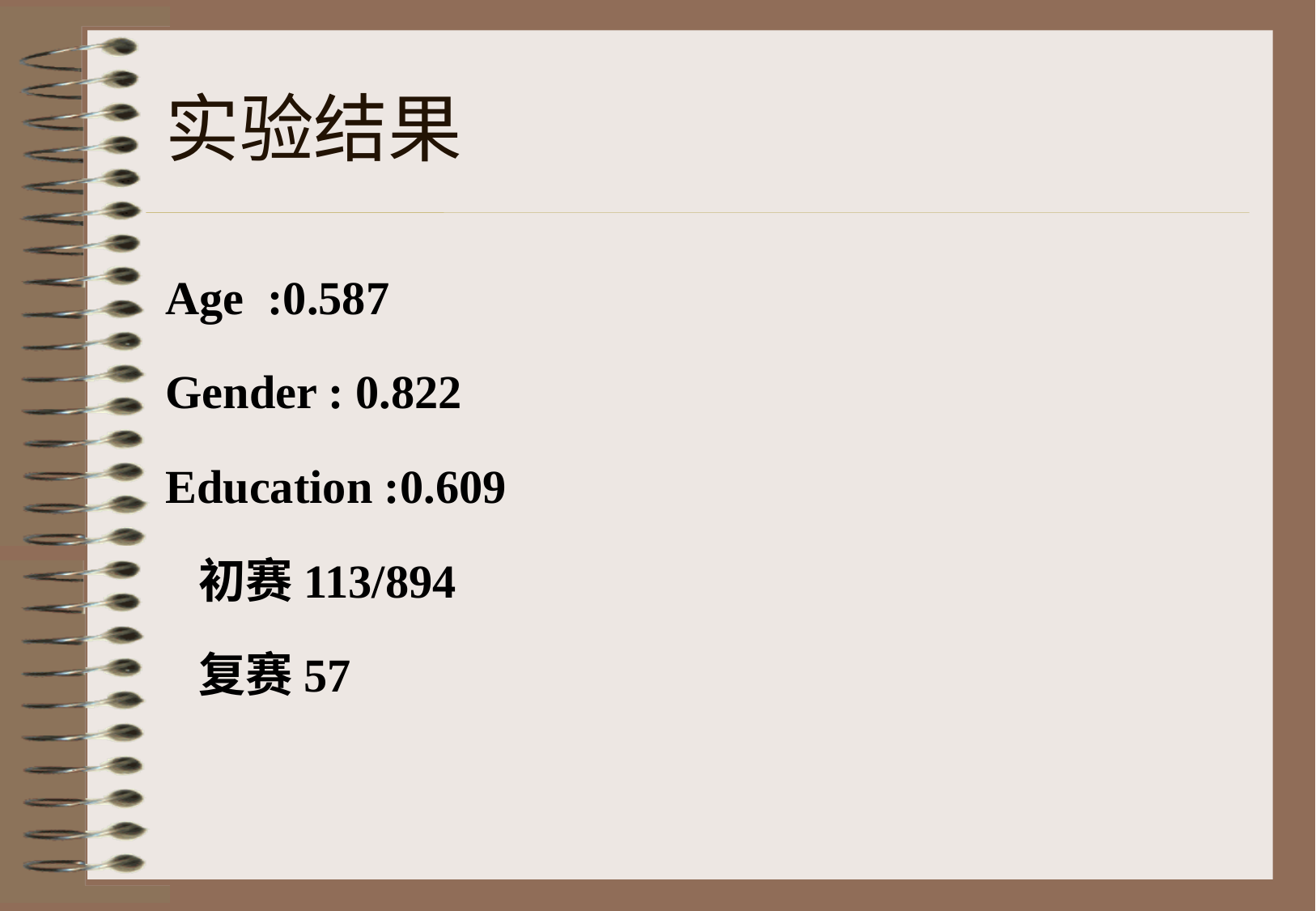

# 实验结果
Age  :0.587
Gender : 0.822
Education :0.609
  初赛113/894
  复赛57